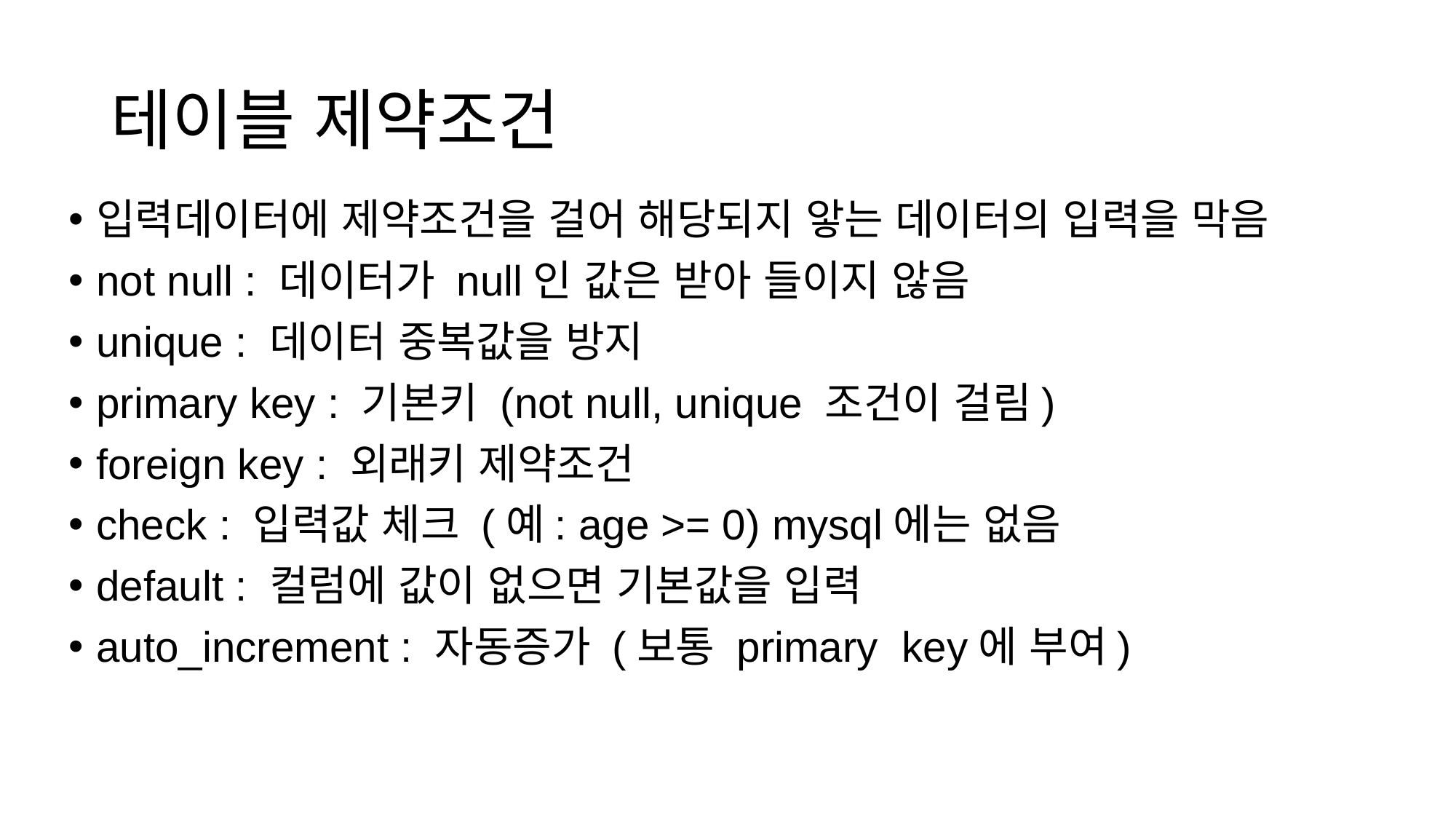

# 테이블 제약조건
입력데이터에 제약조건을 걸어 해당되지 앟는 데이터의 입력을 막음
not null : 데이터가 null인 값은 받아 들이지 않음
unique : 데이터 중복값을 방지
primary key : 기본키 (not null, unique 조건이 걸림)
foreign key : 외래키 제약조건
check : 입력값 체크 (예: age >= 0) mysql에는 없음
default : 컬럼에 값이 없으면 기본값을 입력
auto_increment : 자동증가 (보통 primary  key에 부여)